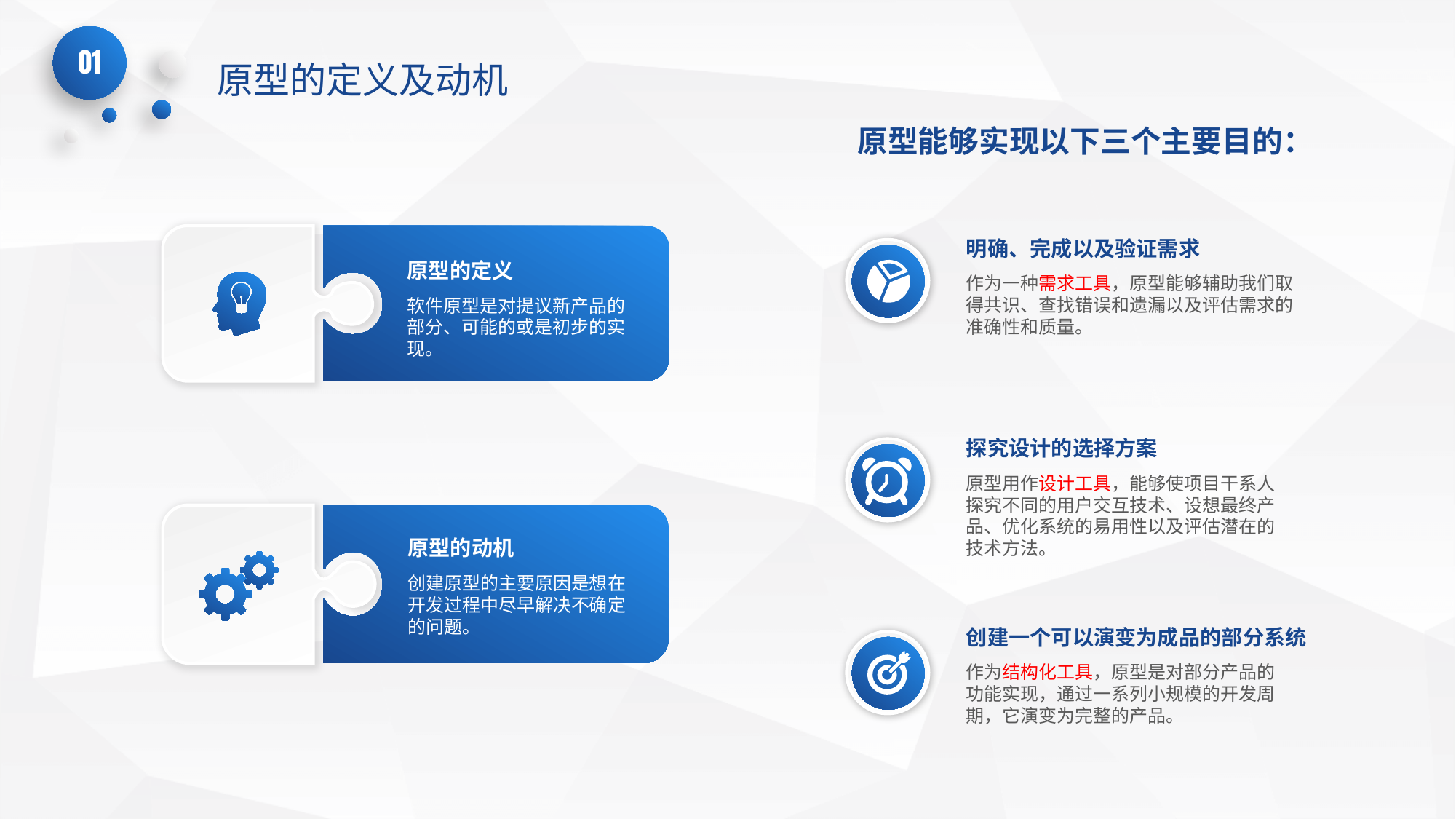

01

原型的定义及动机

原型能够实现以下三个主要目的：

原型的定义
软件原型是对提议新产品的部分、可能的或是初步的实现。

明确、完成以及验证需求
作为一种需求工具，原型能够辅助我们取得共识、查找错误和遗漏以及评估需求的准确性和质量。

探究设计的选择方案
原型用作设计工具，能够使项目干系人探究不同的用户交互技术、设想最终产品、优化系统的易用性以及评估潜在的技术方法。

创建一个可以演变为成品的部分系统
作为结构化工具，原型是对部分产品的功能实现，通过一系列小规模的开发周期，它演变为完整的产品。

原型的动机
创建原型的主要原因是想在开发过程中尽早解决不确定的问题。